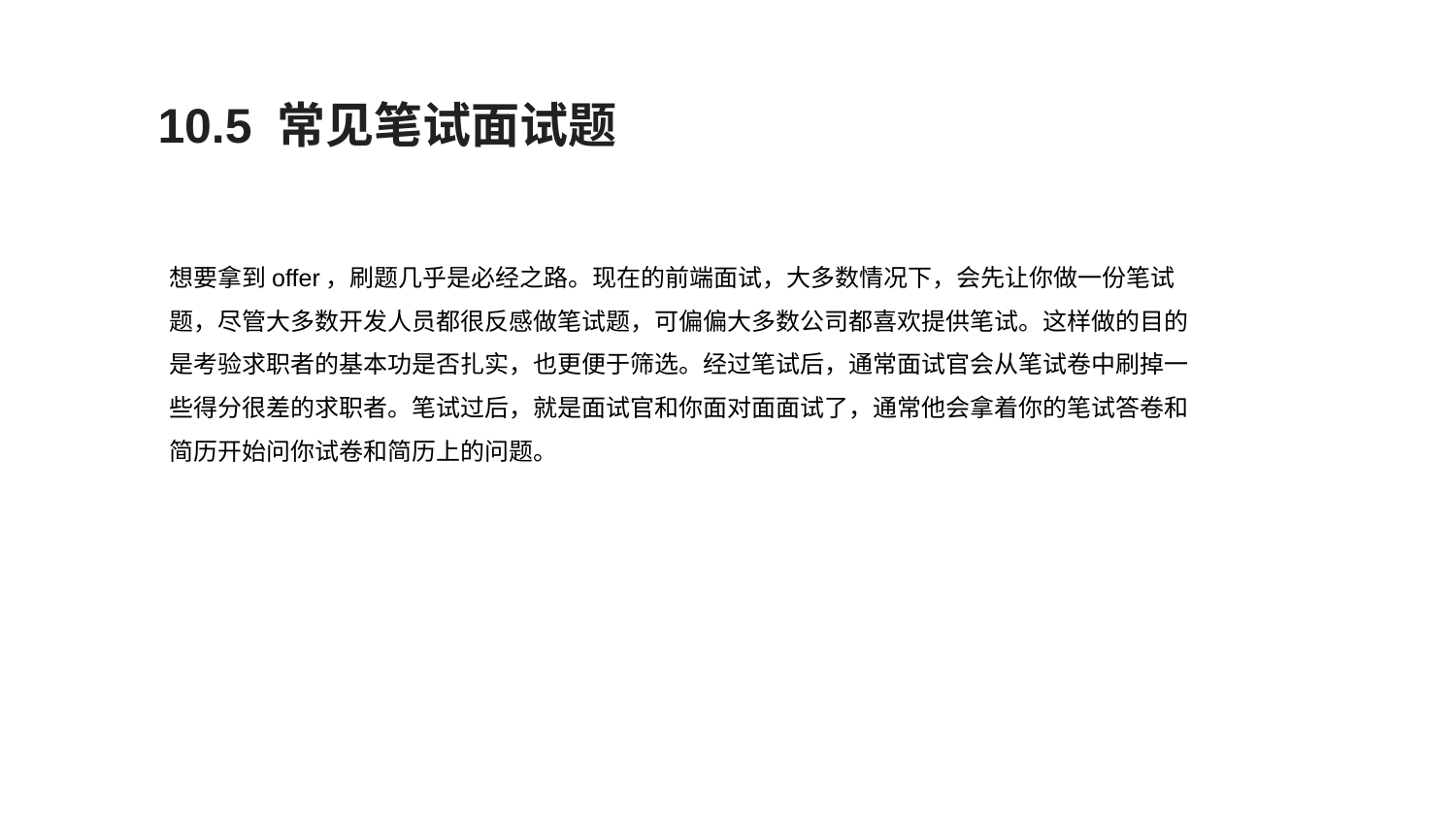

10.5 常见笔试面试题
想要拿到offer，刷题几乎是必经之路。现在的前端面试，大多数情况下，会先让你做一份笔试题，尽管大多数开发人员都很反感做笔试题，可偏偏大多数公司都喜欢提供笔试。这样做的目的是考验求职者的基本功是否扎实，也更便于筛选。经过笔试后，通常面试官会从笔试卷中刷掉一些得分很差的求职者。笔试过后，就是面试官和你面对面面试了，通常他会拿着你的笔试答卷和简历开始问你试卷和简历上的问题。